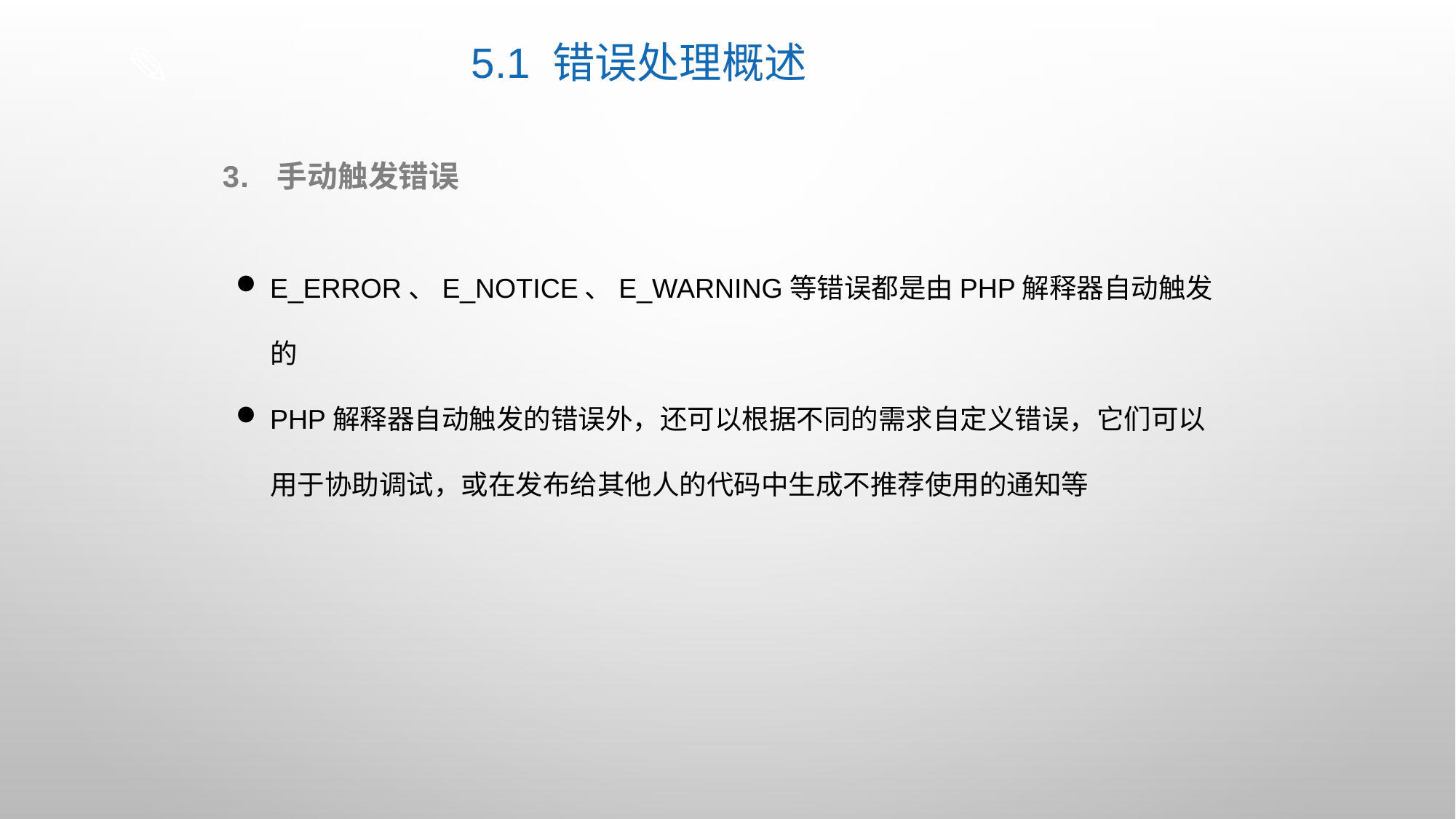

# 5.1 错误处理概述
手动触发错误
E_ERROR、E_NOTICE、E_WARNING等错误都是由PHP解释器自动触发的
PHP解释器自动触发的错误外，还可以根据不同的需求自定义错误，它们可以用于协助调试，或在发布给其他人的代码中生成不推荐使用的通知等